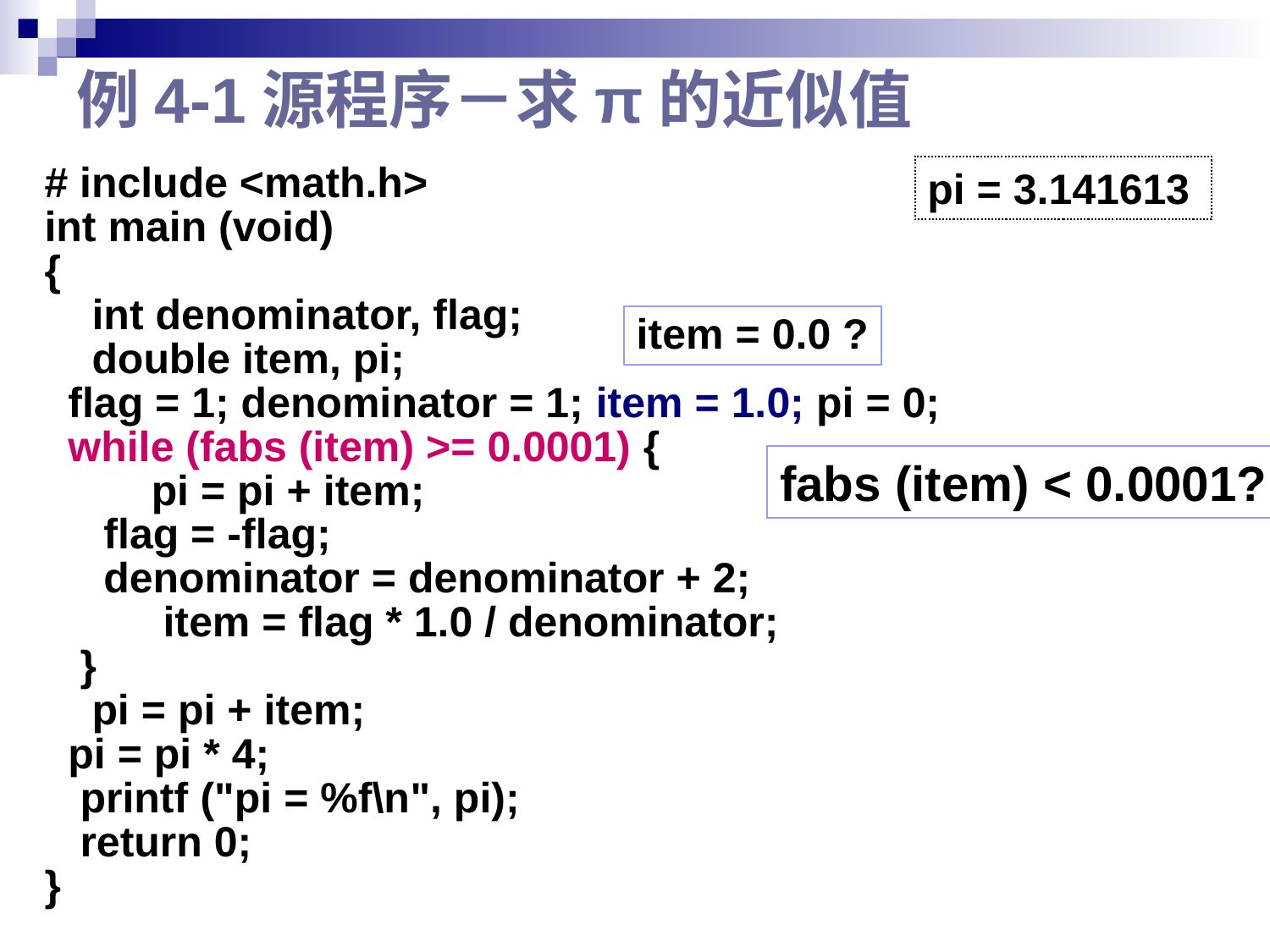

# 例4-1源程序－求π的近似值
pi = 3.141613
# include <math.h>
int main (void)
{
    int denominator, flag;
    double item, pi;
  flag = 1; denominator = 1; item = 1.0; pi = 0;
  while (fabs (item) >= 0.0001) {
	     pi = pi + item;
     flag = -flag;
     denominator = denominator + 2;
          item = flag * 1.0 / denominator;
   }
    pi = pi + item;
  pi = pi * 4;
   printf ("pi = %f\n", pi);
   return 0;
}
item = 0.0 ?
fabs (item) < 0.0001?